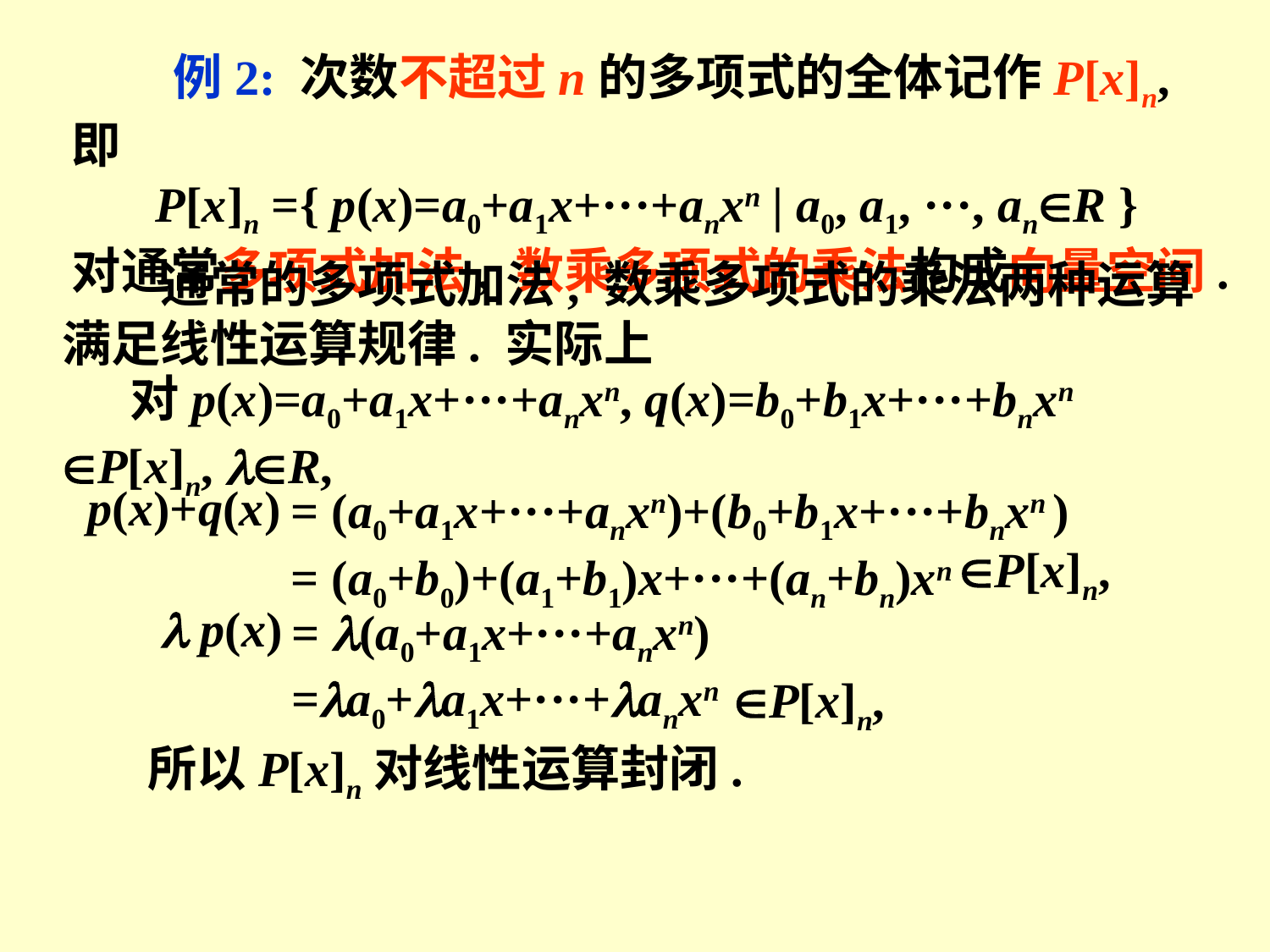

例2: 次数不超过n的多项式的全体记作P[x]n, 即
P[x]n ={ p(x)=a0+a1x+···+anxn | a0, a1, ···, an∈R }
对通常多项式加法, 数乘多项式的乘法构成向量空间.
　　通常的多项式加法, 数乘多项式的乘法两种运算满足线性运算规律. 实际上
     对p(x)=a0+a1x+···+anxn, q(x)=b0+b1x+···+bnxn ∈P[x]n, λ∈R,
p(x)+q(x)
= (a0+a1x+···+anxn)+(b0+b1x+···+bnxn )
= (a0+b0)+(a1+b1)x+···+(an+bn)xn
∈P[x]n,
λ p(x)
= λ(a0+a1x+···+anxn)
=λa0+λa1x+···+λanxn
∈P[x]n,
所以P[x]n对线性运算封闭.